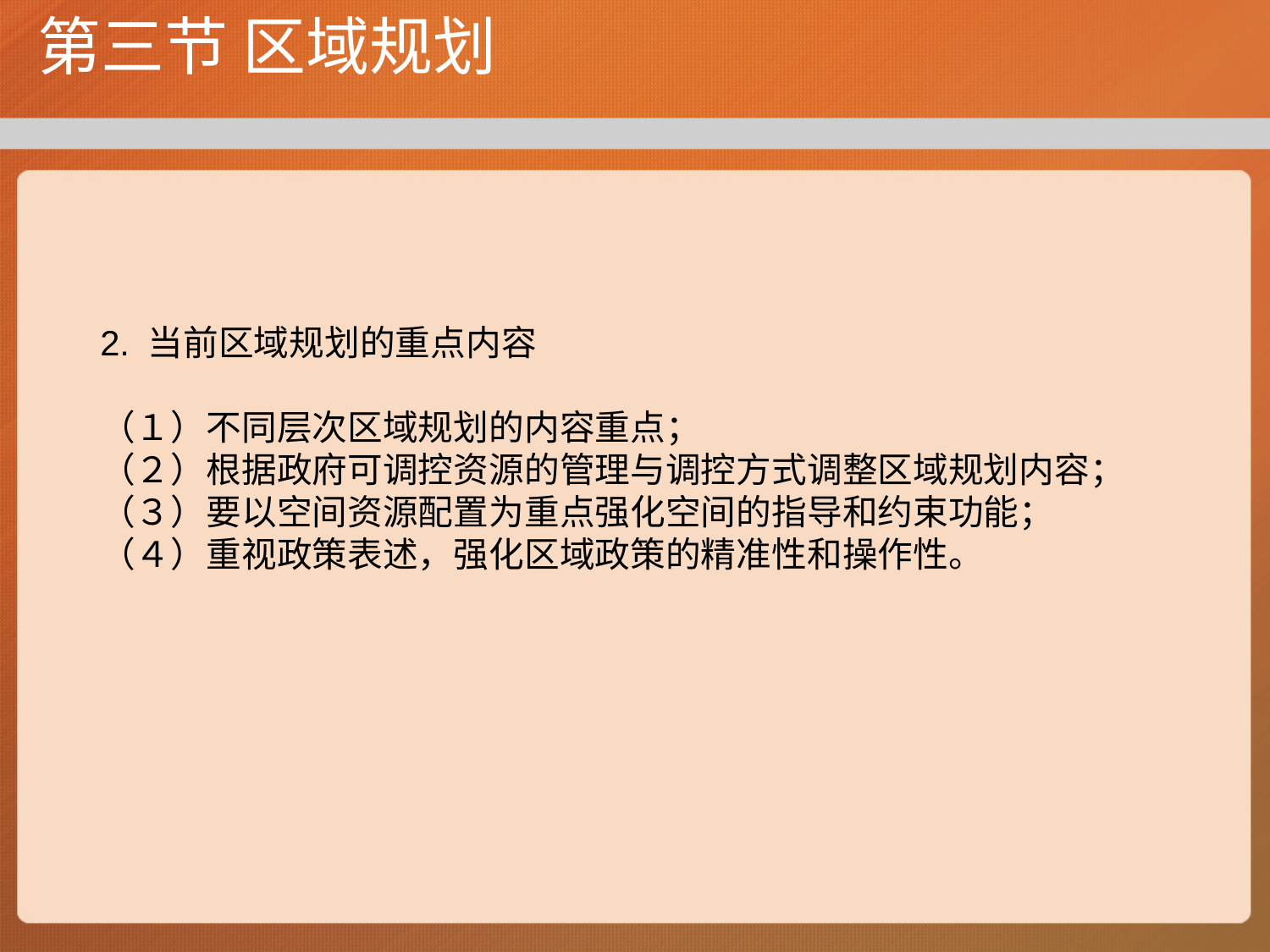

# 第三节 区域规划
2. 当前区域规划的重点内容
（１）不同层次区域规划的内容重点；
（２）根据政府可调控资源的管理与调控方式调整区域规划内容；
（３）要以空间资源配置为重点强化空间的指导和约束功能；
（４）重视政策表述，强化区域政策的精准性和操作性。